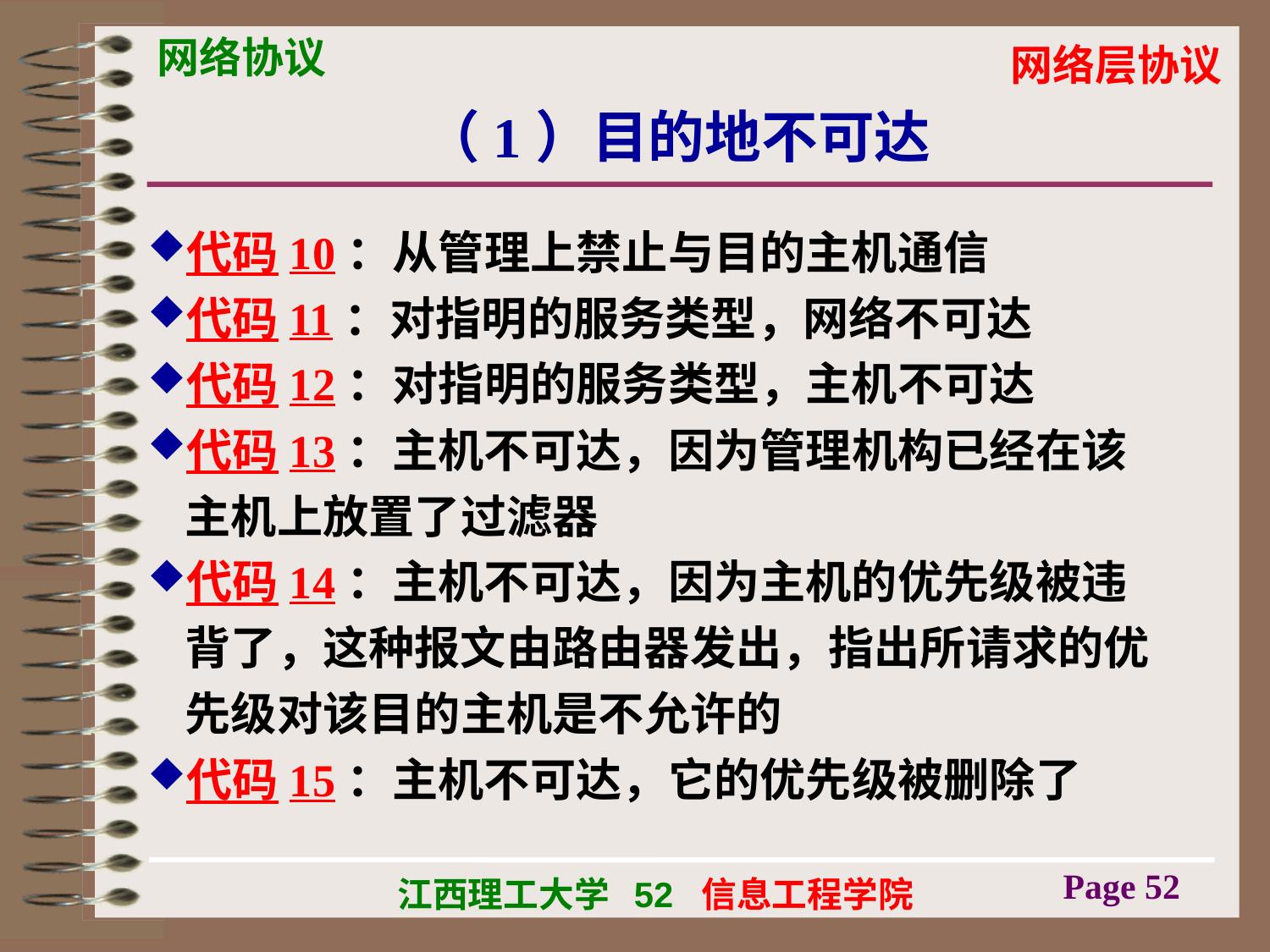

# （1）目的地不可达
代码10：从管理上禁止与目的主机通信
代码11：对指明的服务类型，网络不可达
代码12：对指明的服务类型，主机不可达
代码13：主机不可达，因为管理机构已经在该主机上放置了过滤器
代码14：主机不可达，因为主机的优先级被违背了，这种报文由路由器发出，指出所请求的优先级对该目的主机是不允许的
代码15：主机不可达，它的优先级被删除了
Page 52